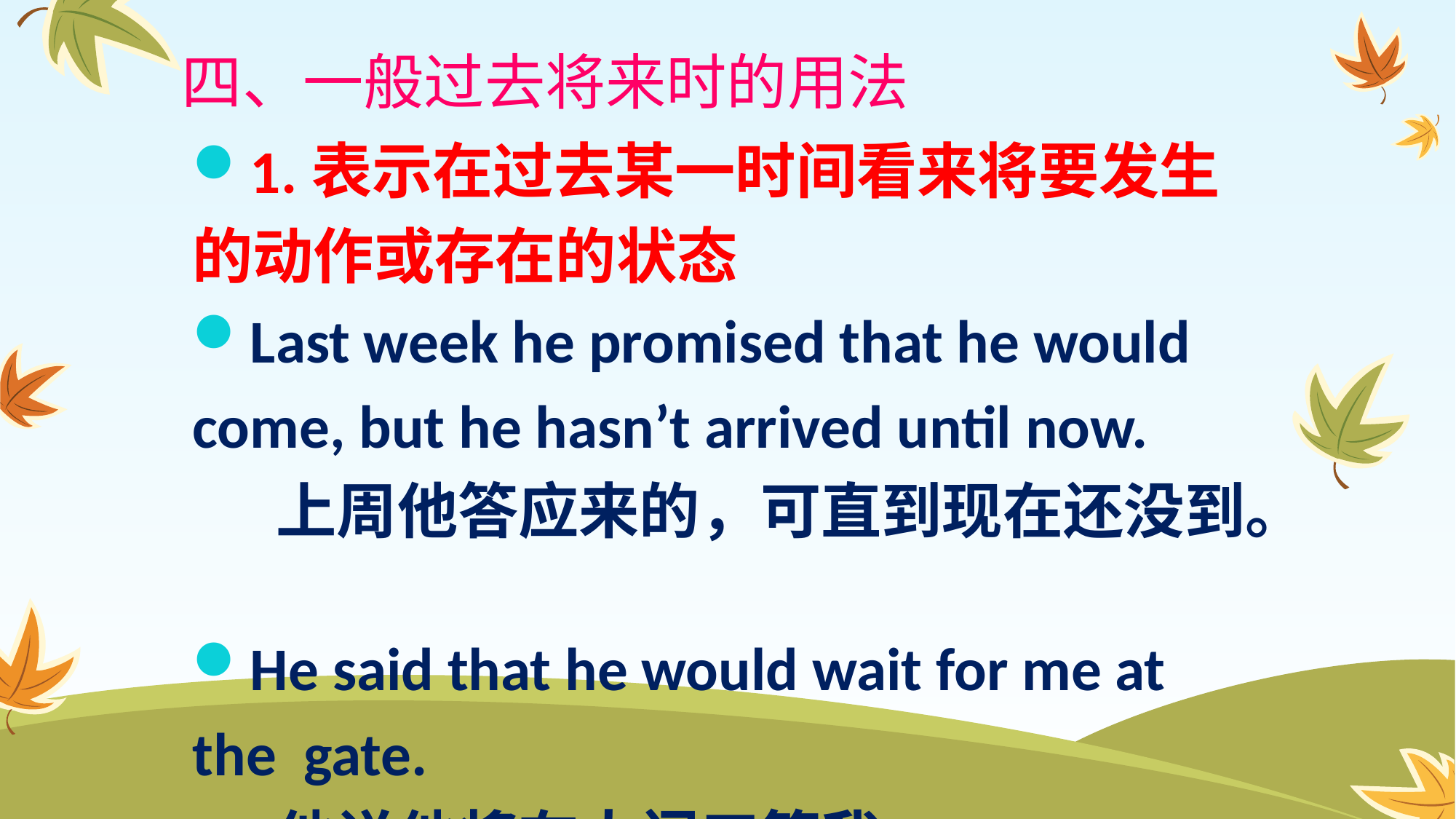

四、一般过去将来时的用法
1.表示在过去某一时间看来将要发生
的动作或存在的状态
Last week he promised that he would
come, but he hasn’t arrived until now.
     上周他答应来的，可直到现在还没到。
He said that he would wait for me at
the  gate.
     他说他将在大门口等我。